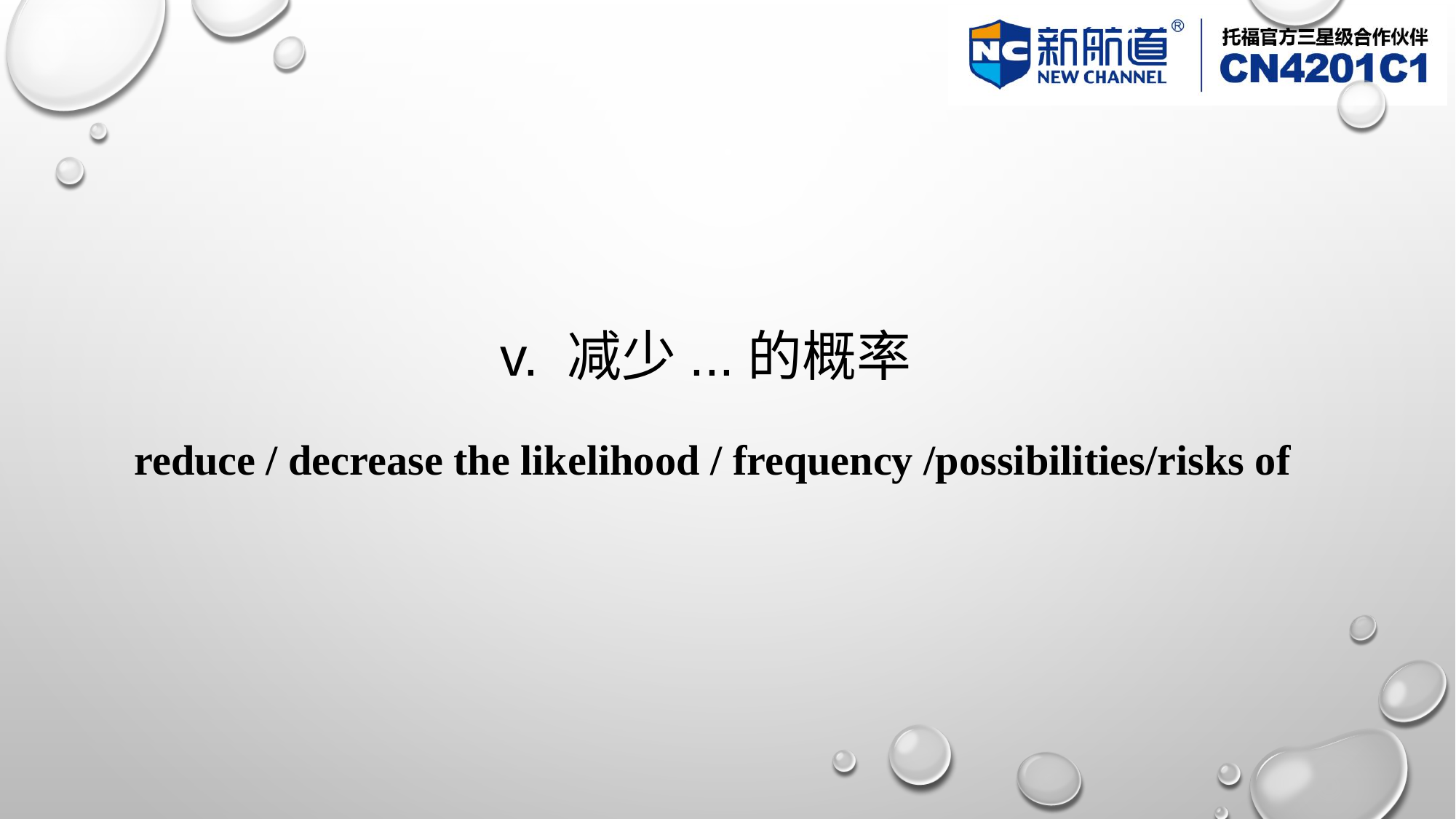

#
v. 减少...的概率
reduce / decrease the likelihood / frequency /possibilities/risks of